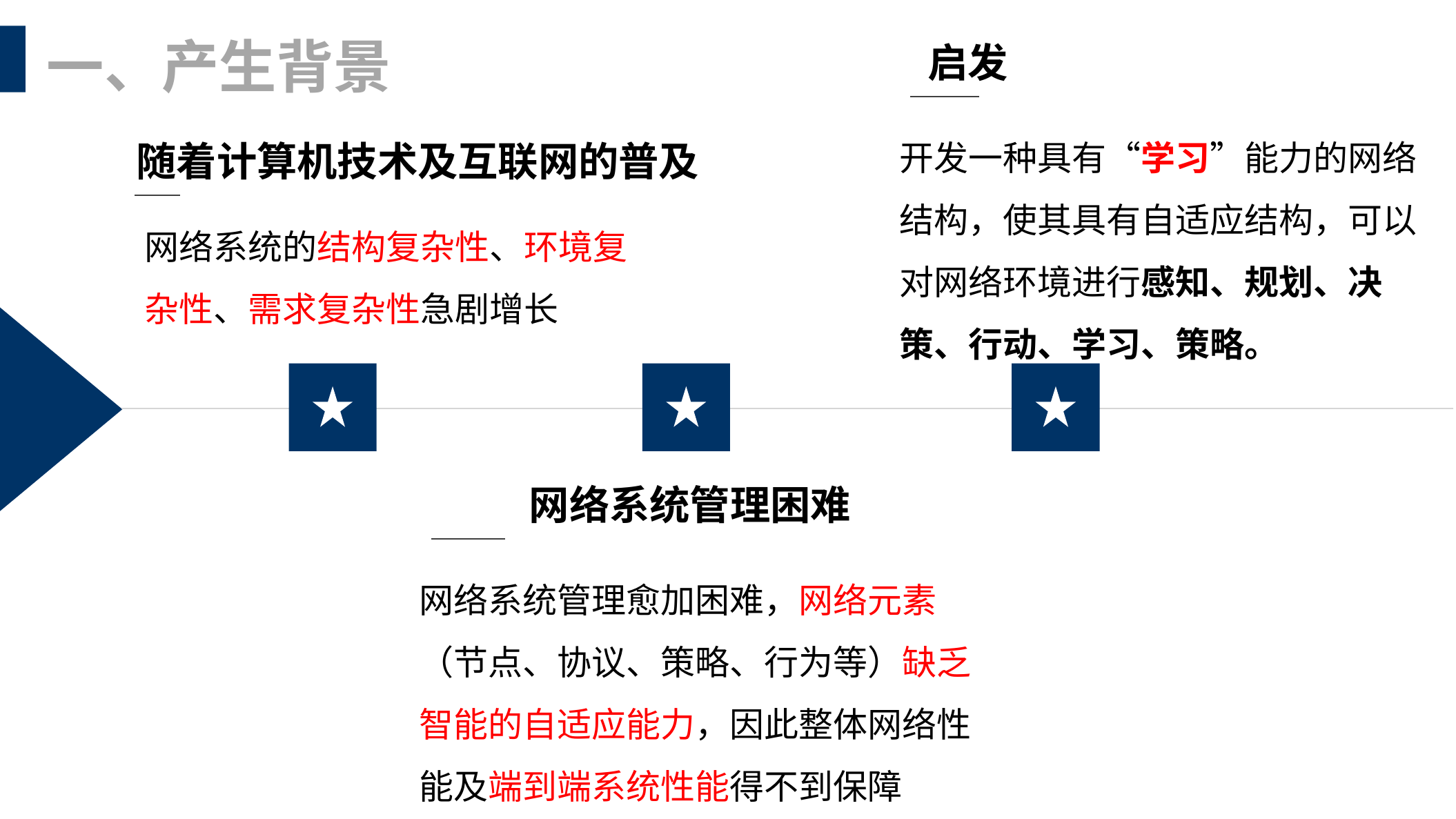

一、产生背景
启发

开发一种具有“学习”能力的网络结构，使其具有自适应结构，可以对网络环境进行感知、规划、决策、行动、学习、策略。
随着计算机技术及互联网的普及

网络系统的结构复杂性、环境复杂性、需求复杂性急剧增长

网络系统管理困难

网络系统管理愈加困难，网络元素（节点、协议、策略、行为等）缺乏智能的自适应能力，因此整体网络性能及端到端系统性能得不到保障